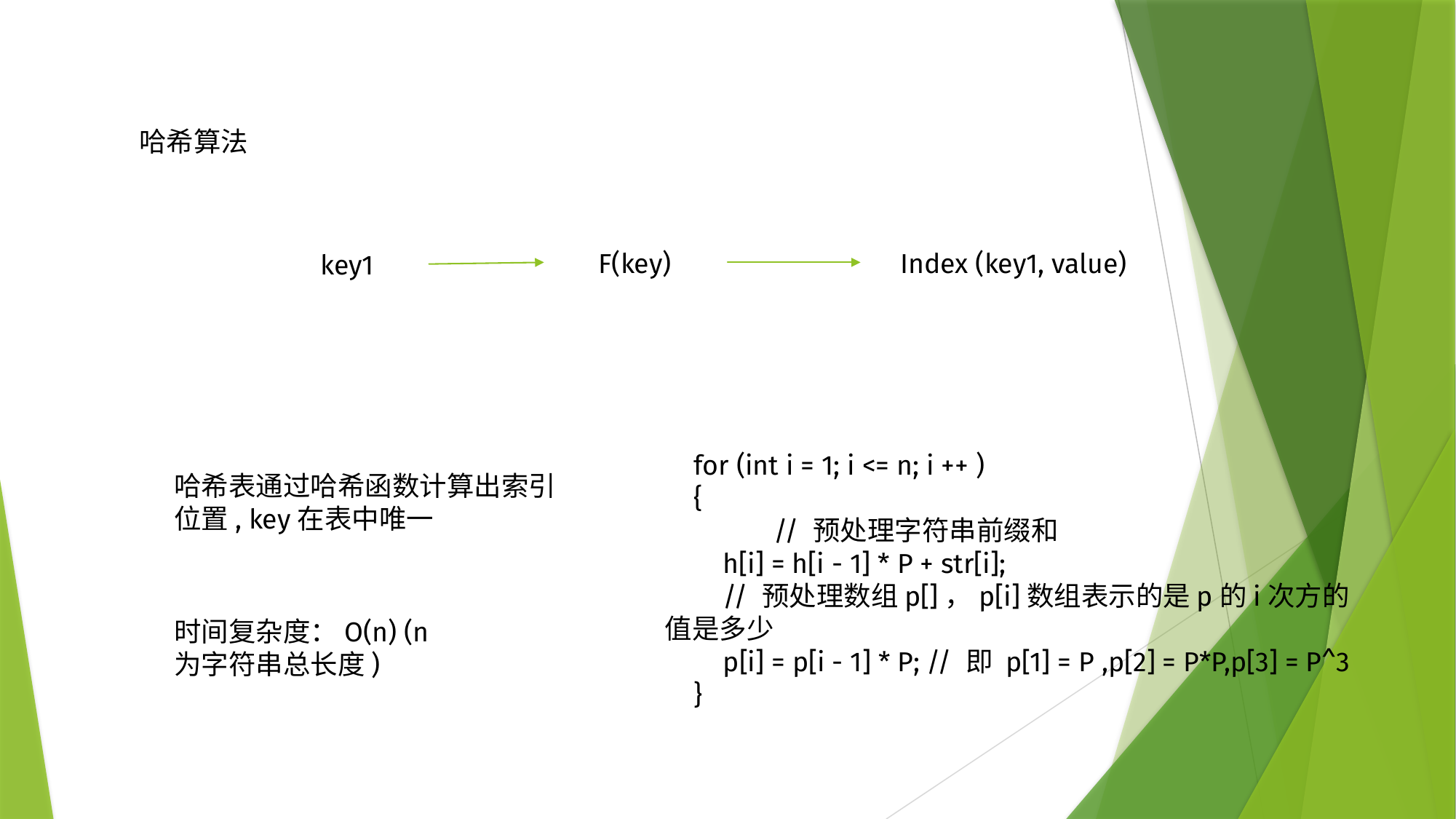

哈希算法
      F(key)
    Index (key1, value)
key1
    for (int i = 1; i <= n; i ++ )
    {
    	// 预处理字符串前缀和
        h[i] = h[i - 1] * P + str[i];
        // 预处理数组p[]，p[i]数组表示的是p的i次方的值是多少
        p[i] = p[i - 1] * P; // 即 p[1] = P ,p[2] = P*P,p[3] = P^3
    }

哈希表通过哈希函数计算出索引位置, key在表中唯一
时间复杂度：O(n) (n为字符串总长度)